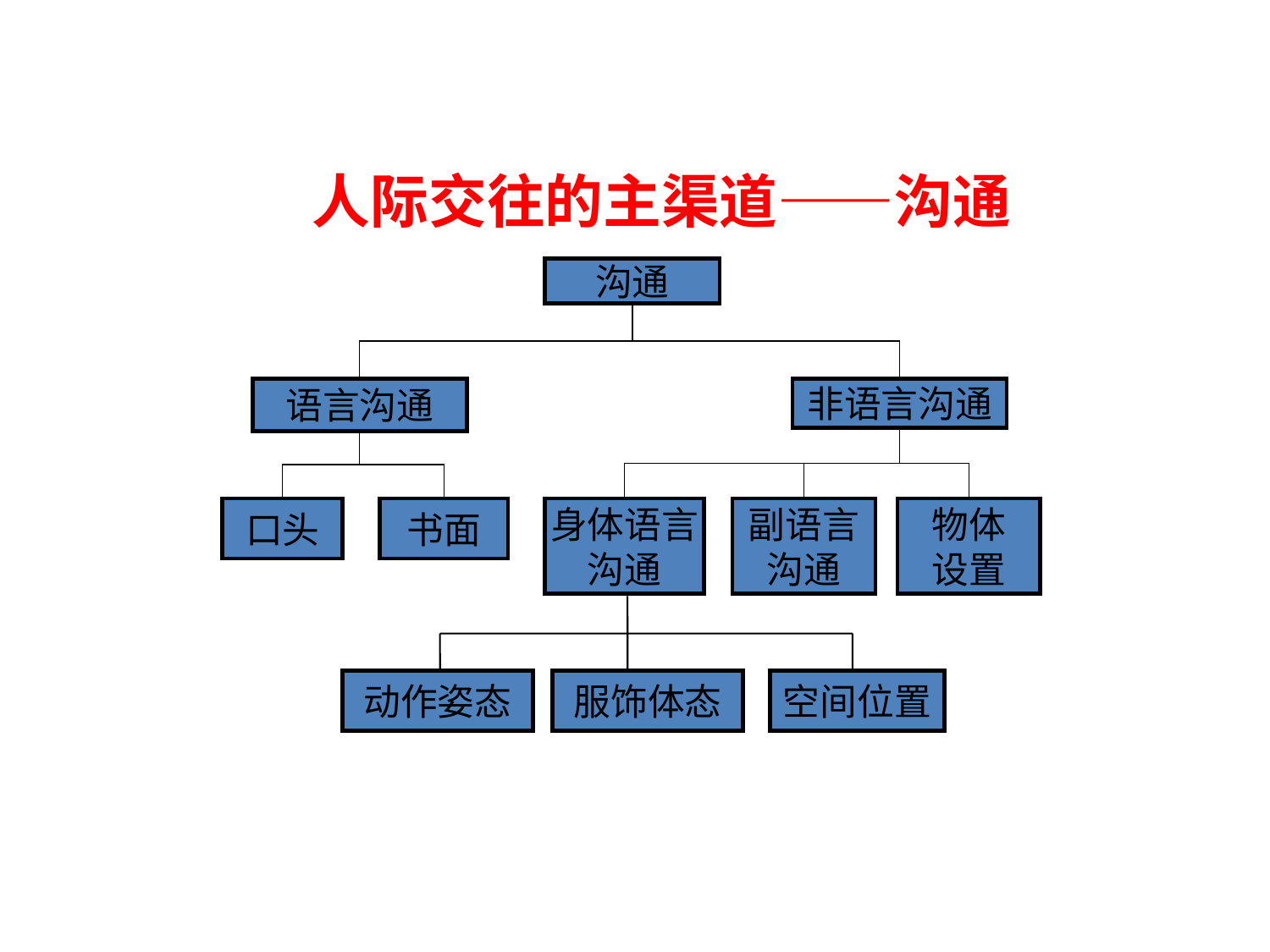

人际交往的主渠道——沟通
沟通
语言沟通
非语言沟通
身体语言
沟通
副语言
沟通
物体
设置
口头
书面

动作姿态
服饰体态
空间位置